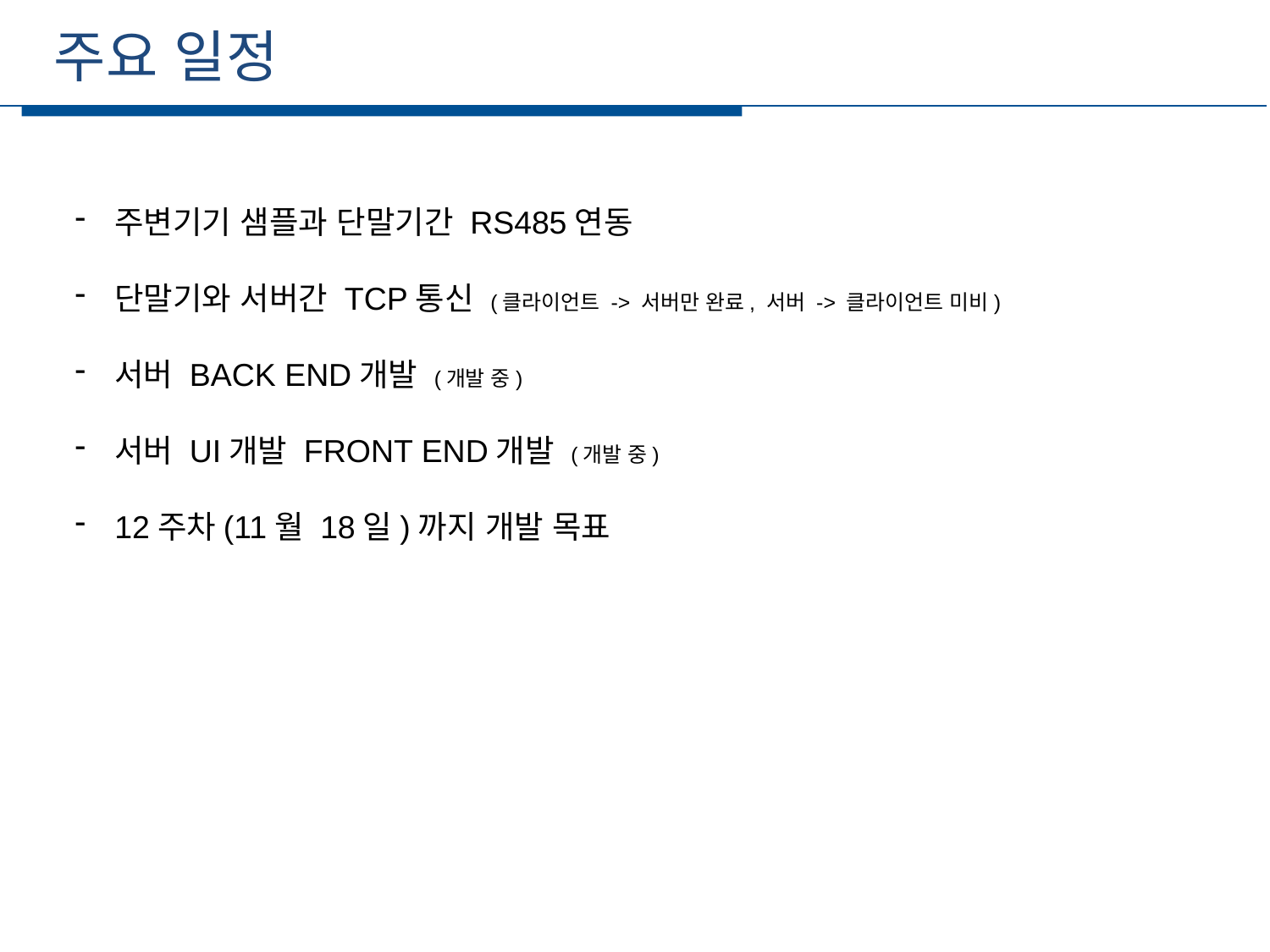

주요 일정
세부일정

주변기기 샘플과 단말기간 RS485연동

단말기와 서버간 TCP통신 (클라이언트 -> 서버만 완료, 서버 -> 클라이언트 미비)

서버 BACK END개발 (개발 중)

서버 UI개발 FRONT END개발 (개발 중)

12주차(11월 18일)까지 개발 목표